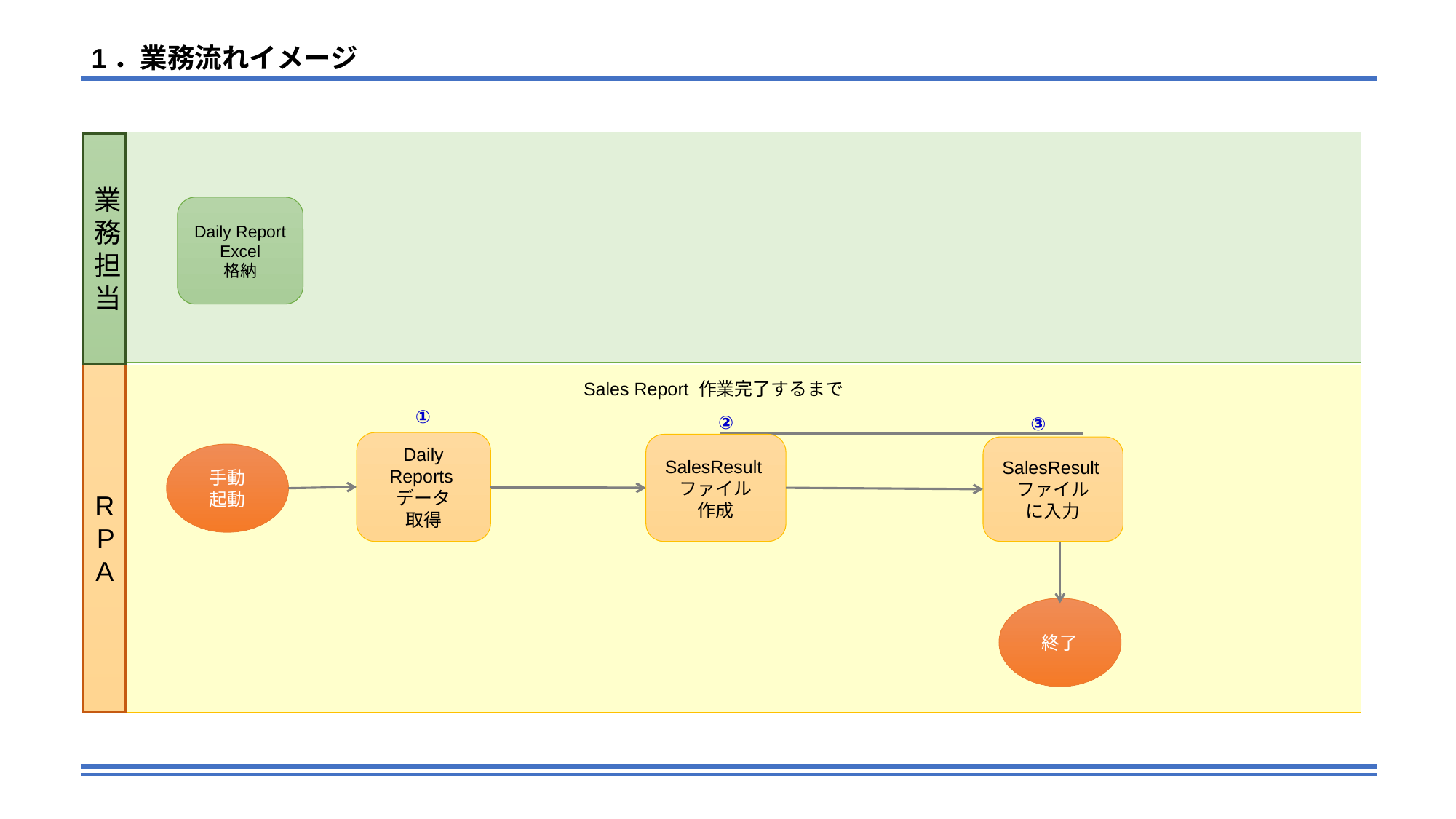

1．業務流れイメージ

業務担当
Daily Report Excel
格納
RPA

Sales Report 作業完了するまで
①
Daily Reportsデータ
取得
②
SalesResultファイル
作成
③
SalesResultファイル
に入力
手動
起動
終了